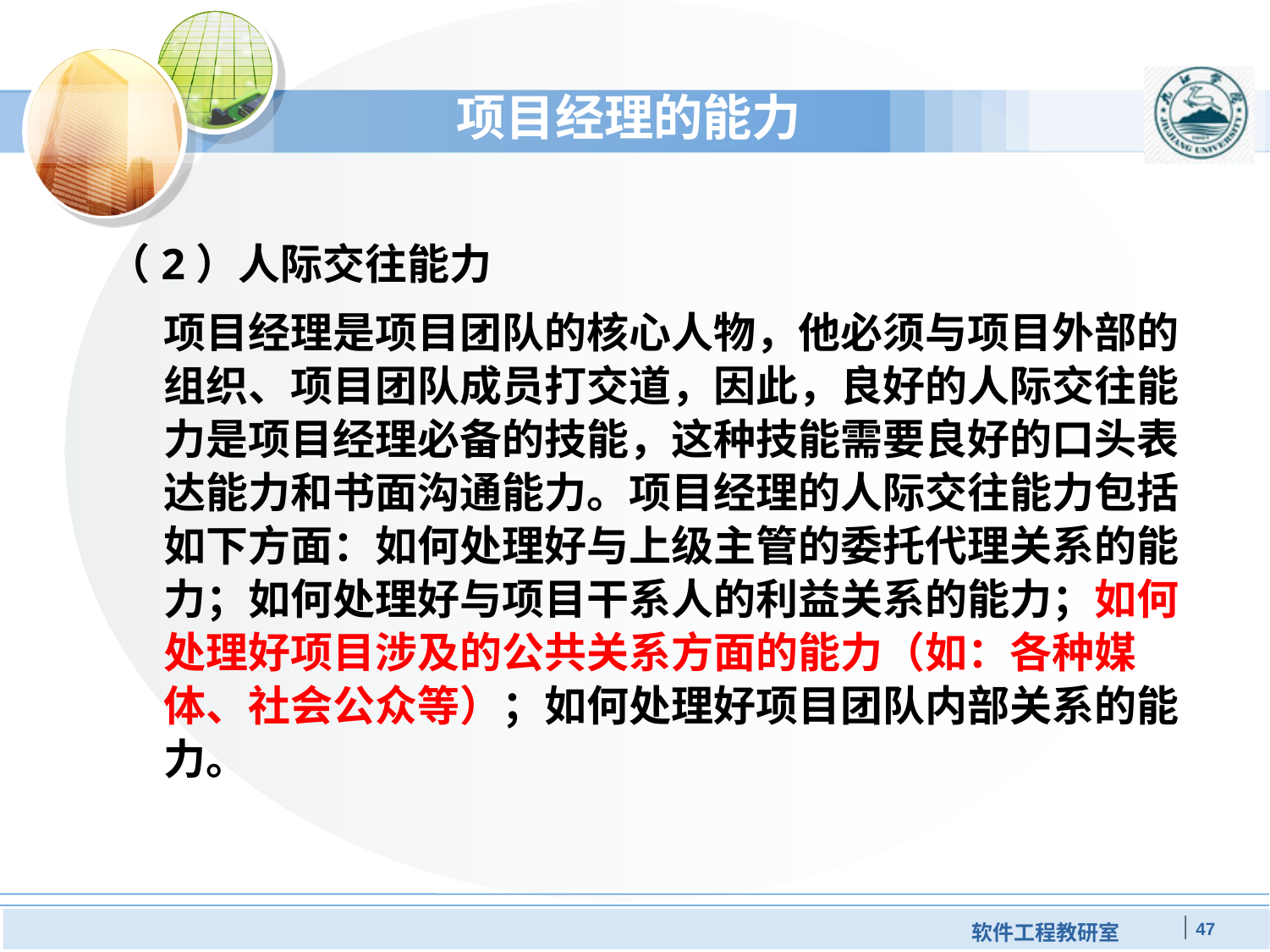

# 项目经理的能力
（2）人际交往能力
项目经理是项目团队的核心人物，他必须与项目外部的组织、项目团队成员打交道，因此，良好的人际交往能力是项目经理必备的技能，这种技能需要良好的口头表达能力和书面沟通能力。项目经理的人际交往能力包括如下方面：如何处理好与上级主管的委托代理关系的能力；如何处理好与项目干系人的利益关系的能力；如何处理好项目涉及的公共关系方面的能力（如：各种媒体、社会公众等）；如何处理好项目团队内部关系的能力。